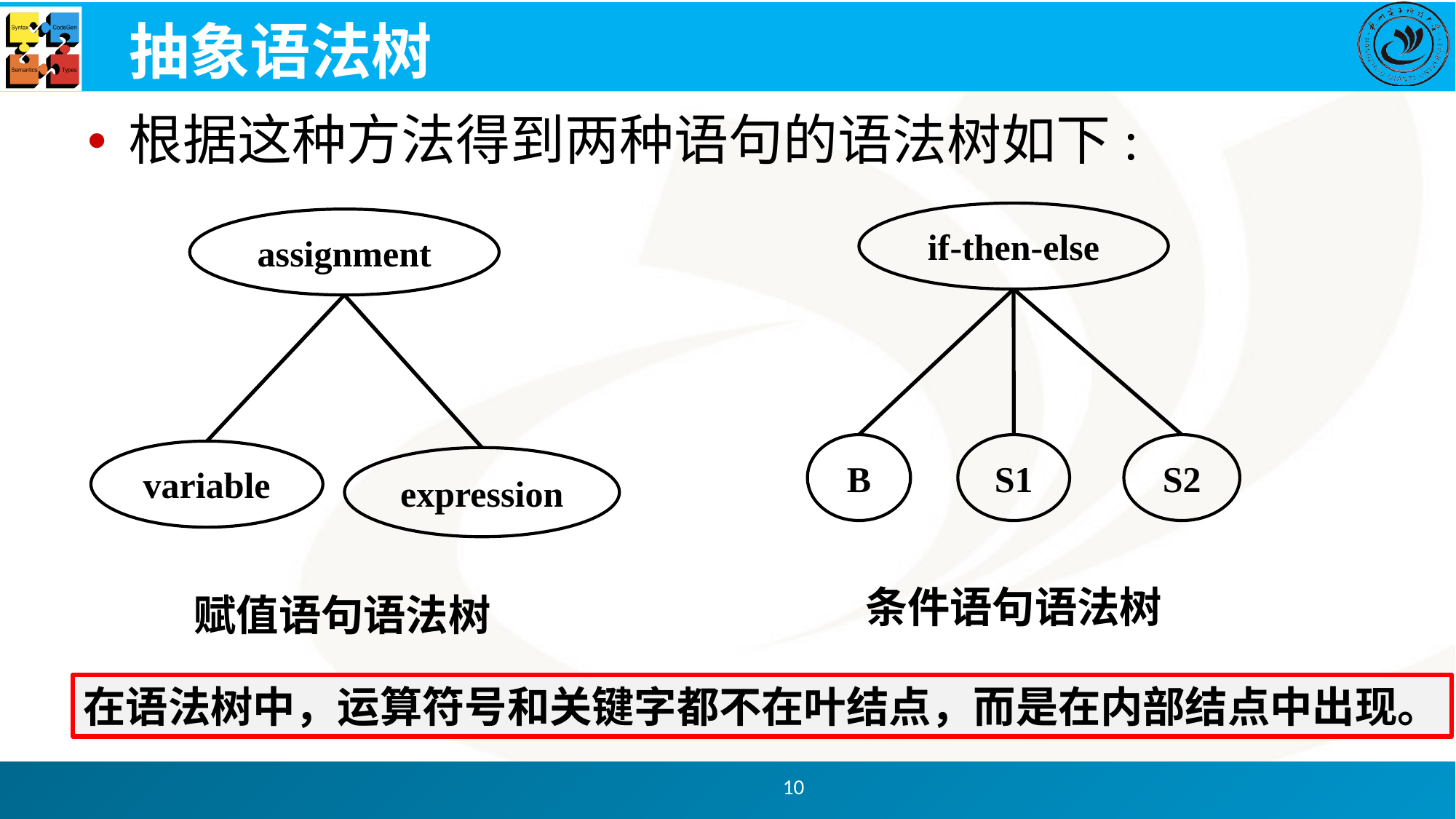

# 抽象语法树
根据这种方法得到两种语句的语法树如下:
if-then-else
assignment
B
S1
S2
variable
expression
条件语句语法树
赋值语句语法树
在语法树中，运算符号和关键字都不在叶结点，而是在内部结点中出现。
10